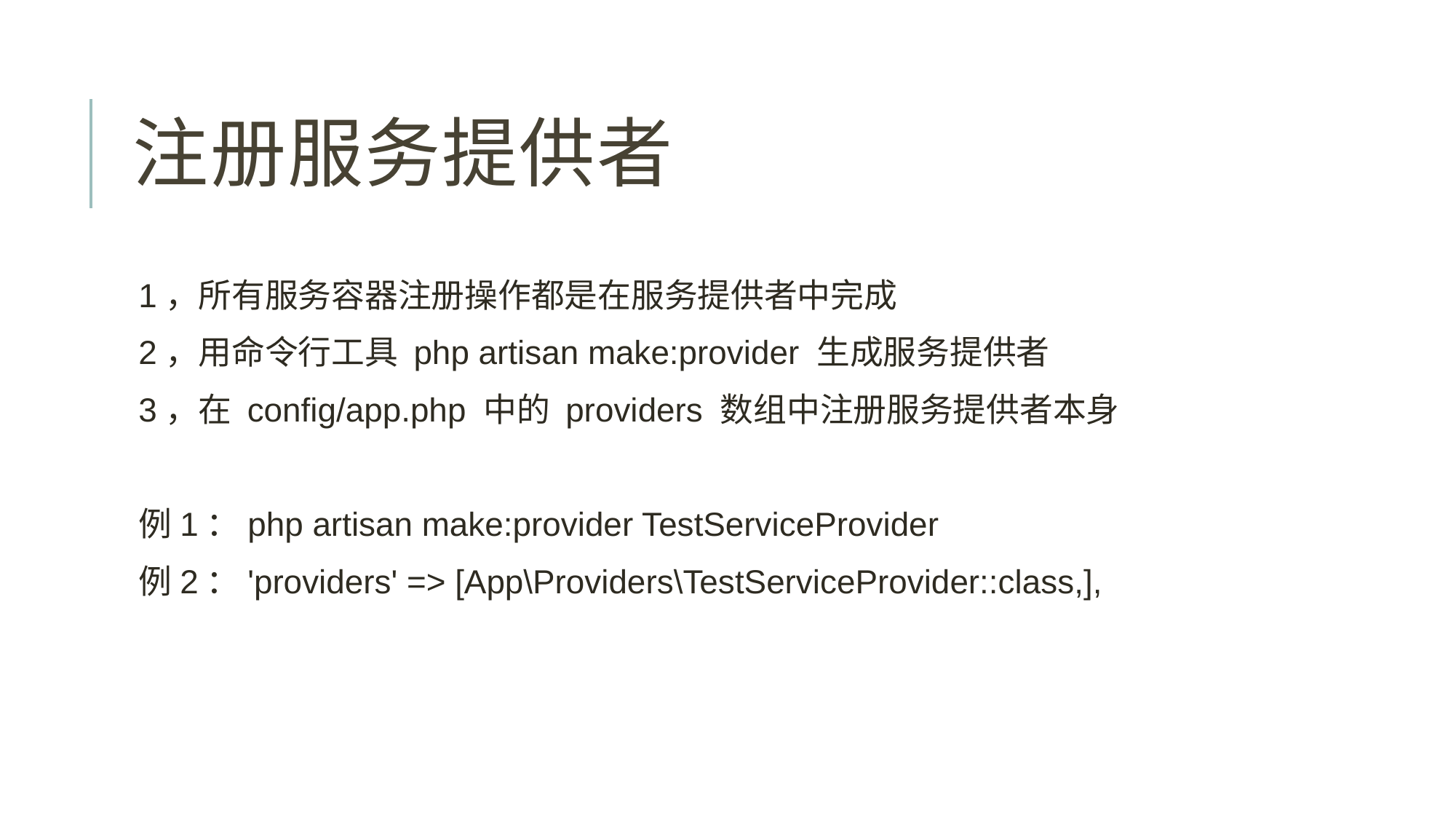

# 注册服务提供者
1，所有服务容器注册操作都是在服务提供者中完成
2，用命令行工具 php artisan make:provider 生成服务提供者
3，在 config/app.php 中的 providers 数组中注册服务提供者本身

例1：php artisan make:provider TestServiceProvider
例2：'providers' => [App\Providers\TestServiceProvider::class,],